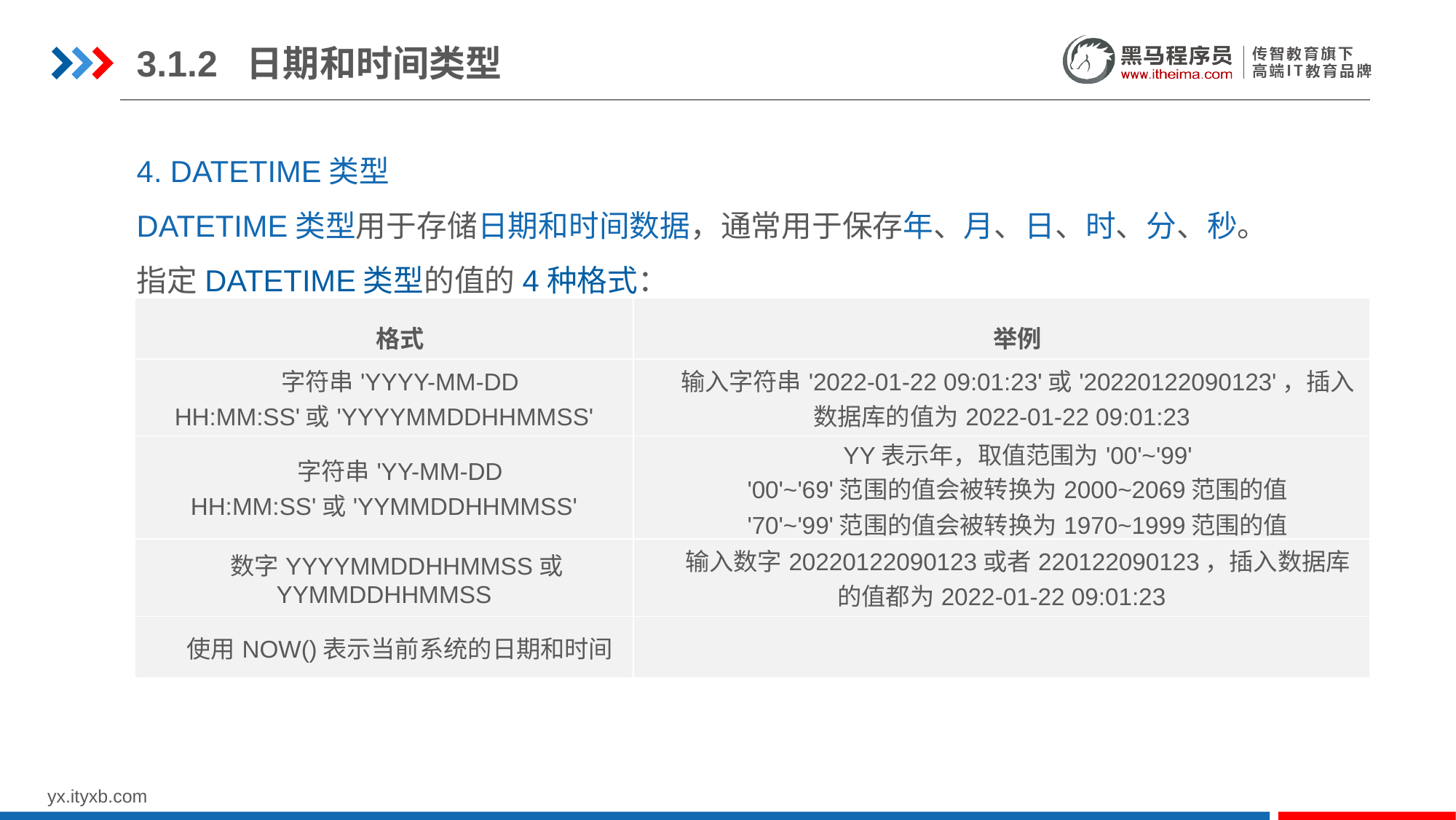

3.1.2  日期和时间类型
4. DATETIME类型
DATETIME类型用于存储日期和时间数据，通常用于保存年、月、日、时、分、秒。
指定DATETIME类型的值的4种格式：
| 格式 | 举例 |
| --- | --- |
| 字符串'YYYY-MM-DD HH:MM:SS'或'YYYYMMDDHHMMSS' | 输入字符串'2022-01-22 09:01:23'或'20220122090123'，插入数据库的值为2022-01-22 09:01:23 |
| 字符串'YY-MM-DD HH:MM:SS'或'YYMMDDHHMMSS' | YY表示年，取值范围为'00'~'99' '00'~'69'范围的值会被转换为2000~2069范围的值 '70'~'99'范围的值会被转换为1970~1999范围的值 |
| 数字YYYYMMDDHHMMSS或YYMMDDHHMMSS | 输入数字20220122090123或者220122090123，插入数据库的值都为2022-01-22 09:01:23 |
| 使用NOW()表示当前系统的日期和时间 |  |